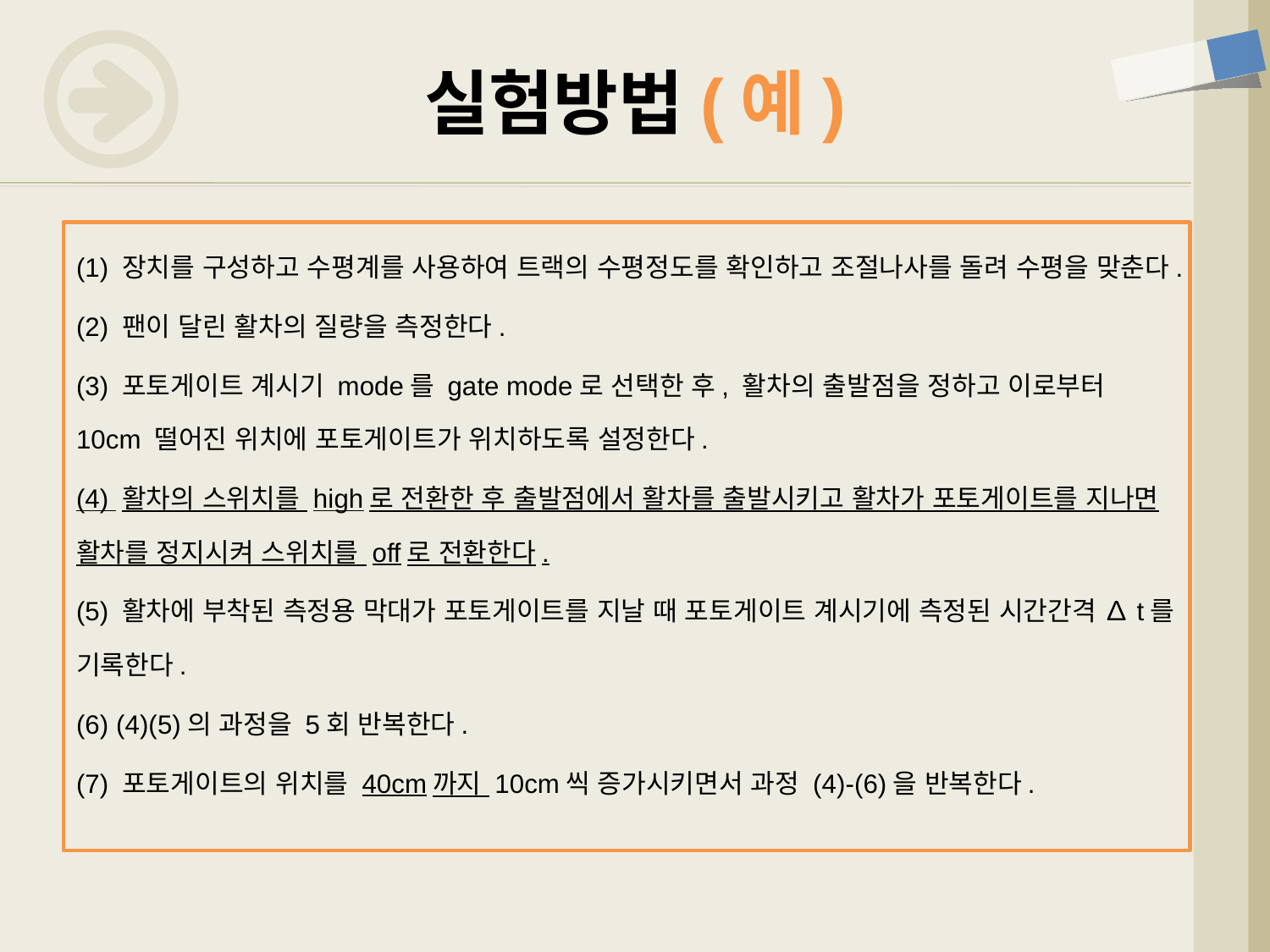

# 실험방법(예)
(1) 장치를 구성하고 수평계를 사용하여 트랙의 수평정도를 확인하고 조절나사를 돌려 수평을 맞춘다.
(2) 팬이 달린 활차의 질량을 측정한다.
(3) 포토게이트 계시기 mode를 gate mode로 선택한 후, 활차의 출발점을 정하고 이로부터 10cm 떨어진 위치에 포토게이트가 위치하도록 설정한다.
(4) 활차의 스위치를 high로 전환한 후 출발점에서 활차를 출발시키고 활차가 포토게이트를 지나면 활차를 정지시켜 스위치를 off로 전환한다.
(5) 활차에 부착된 측정용 막대가 포토게이트를 지날 때 포토게이트 계시기에 측정된 시간간격 ∆t를 기록한다.
(6) (4)(5)의 과정을 5회 반복한다.
(7) 포토게이트의 위치를 40cm까지 10cm씩 증가시키면서 과정 (4)-(6)을 반복한다.